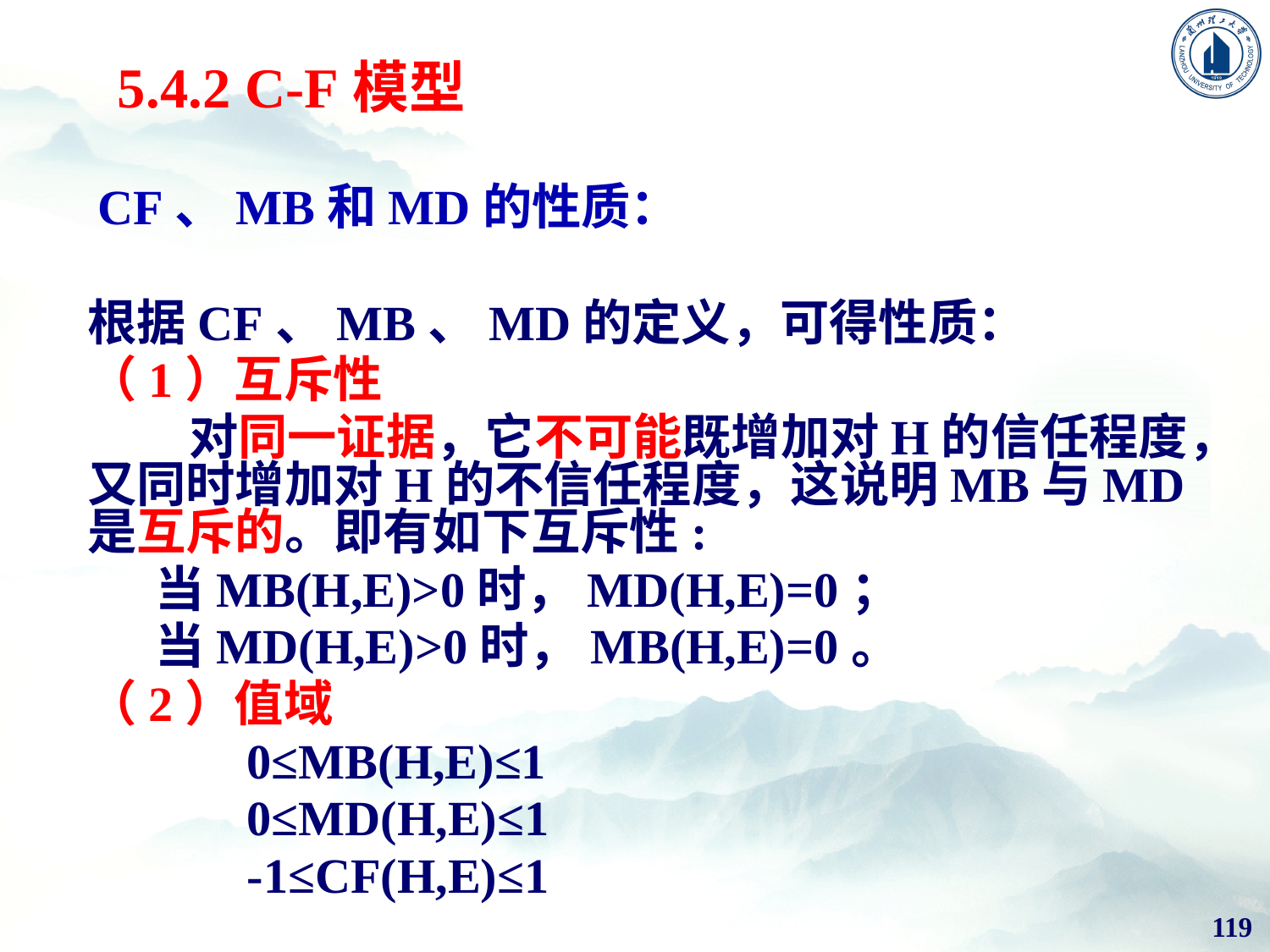

5.4.2 C-F模型
CF、MB和MD的性质：
根据CF、MB、MD的定义，可得性质：
（1）互斥性
        对同一证据，它不可能既增加对H的信任程度，又同时增加对H的不信任程度，这说明MB与MD是互斥的。即有如下互斥性:
     当MB(H,E)>0时，MD(H,E)=0；
     当MD(H,E)>0时，MB(H,E)=0。
（2）值域
             0≤MB(H,E)≤1
             0≤MD(H,E)≤1
             -1≤CF(H,E)≤1
119